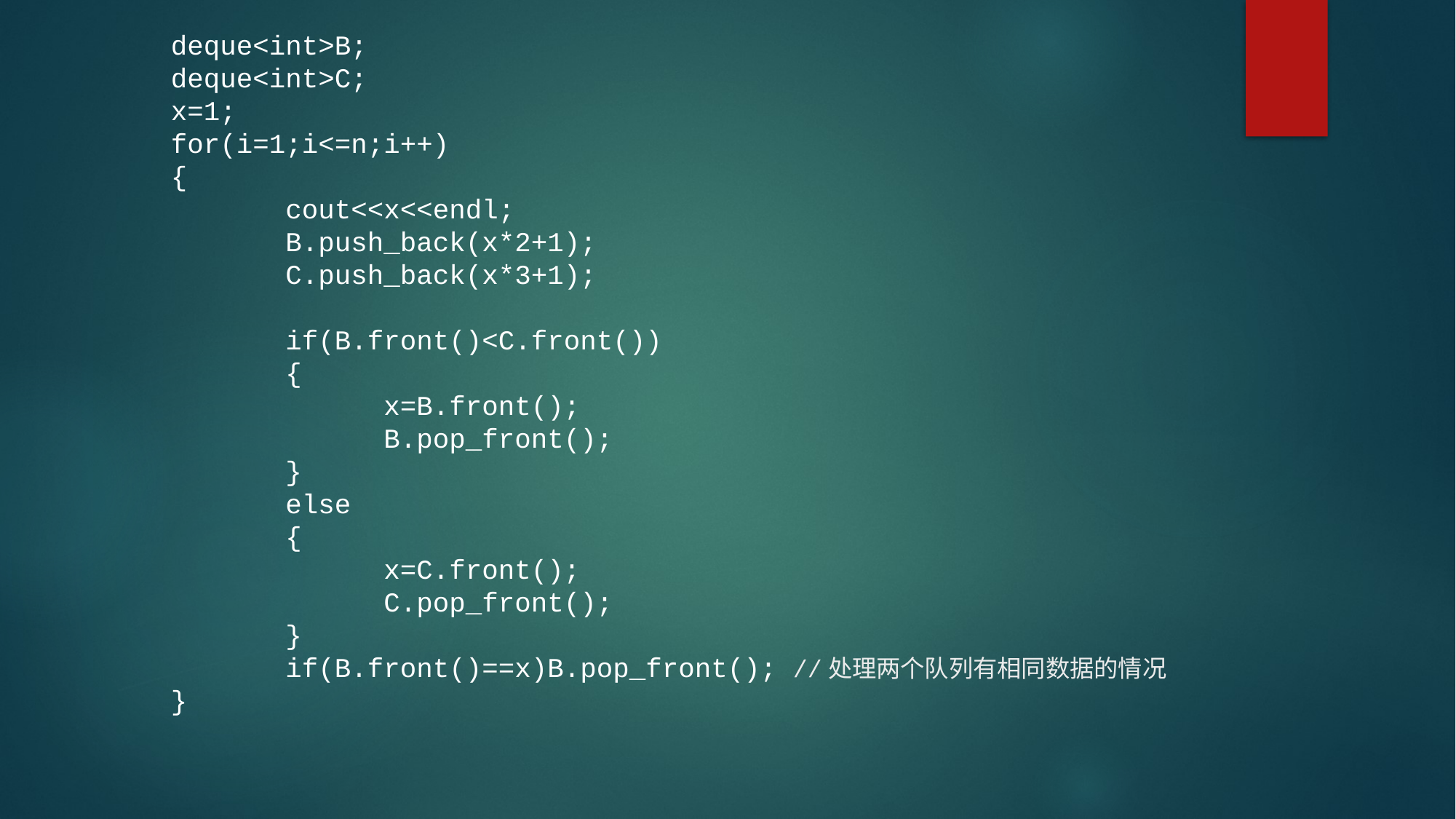

deque<int>B;
deque<int>C;
x=1;
for(i=1;i<=n;i++)
{
       cout<<x<<endl;
       B.push_back(x*2+1);
       C.push_back(x*3+1);

       if(B.front()<C.front())
       {
             x=B.front();
             B.pop_front();
       }
       else
       {
             x=C.front();
             C.pop_front();
       }
       if(B.front()==x)B.pop_front(); //处理两个队列有相同数据的情况
}